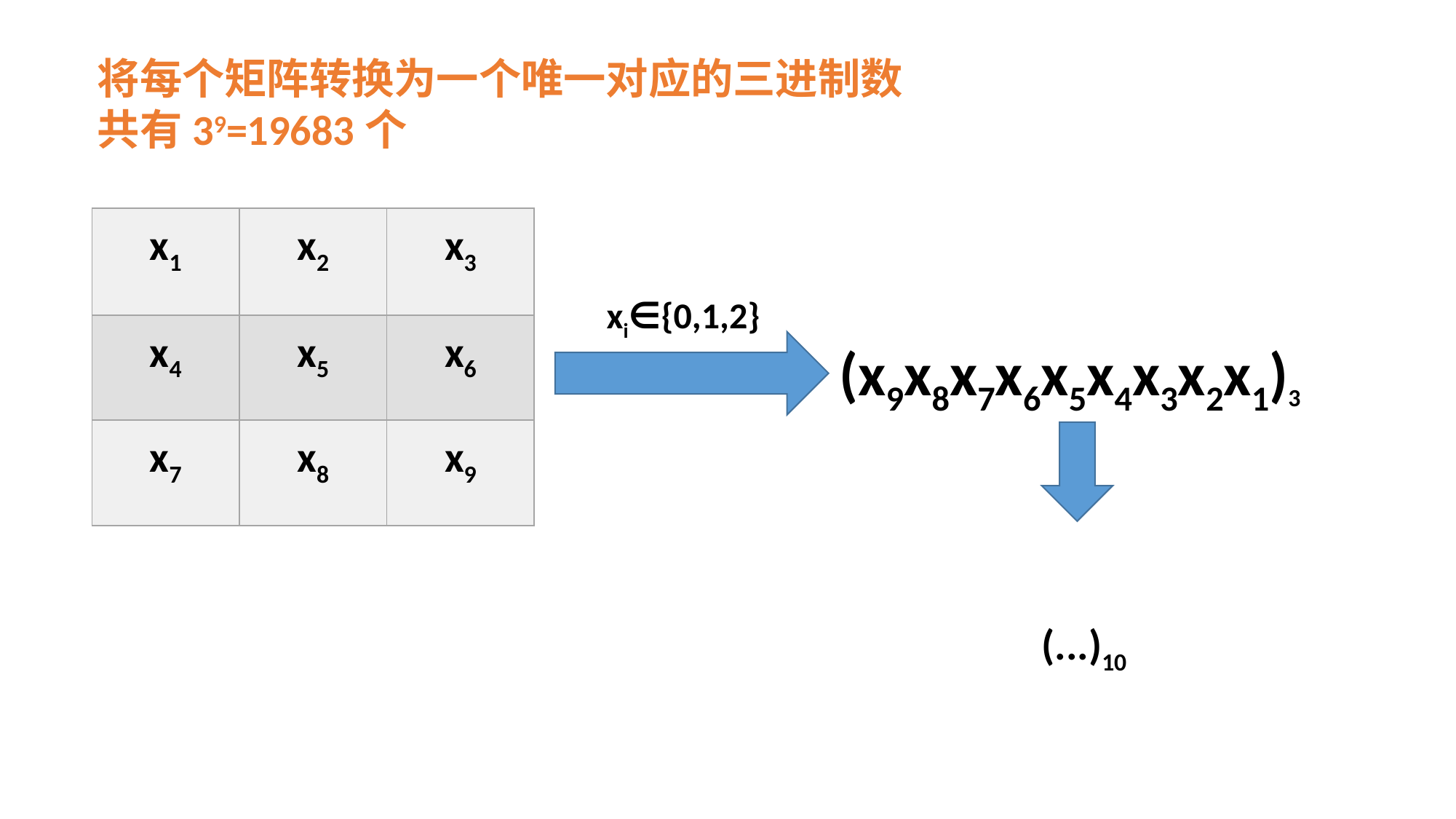

将每个矩阵转换为一个唯一对应的三进制数
共有39=19683个

(x9x8x7x6x5x4x3x2x1)3

    (...)10

| x1 | x2 | x3 |
| --- | --- | --- |
| x4 | x5 | x6 |
| x7 | x8 | x9 |
xi∈{0,1,2}